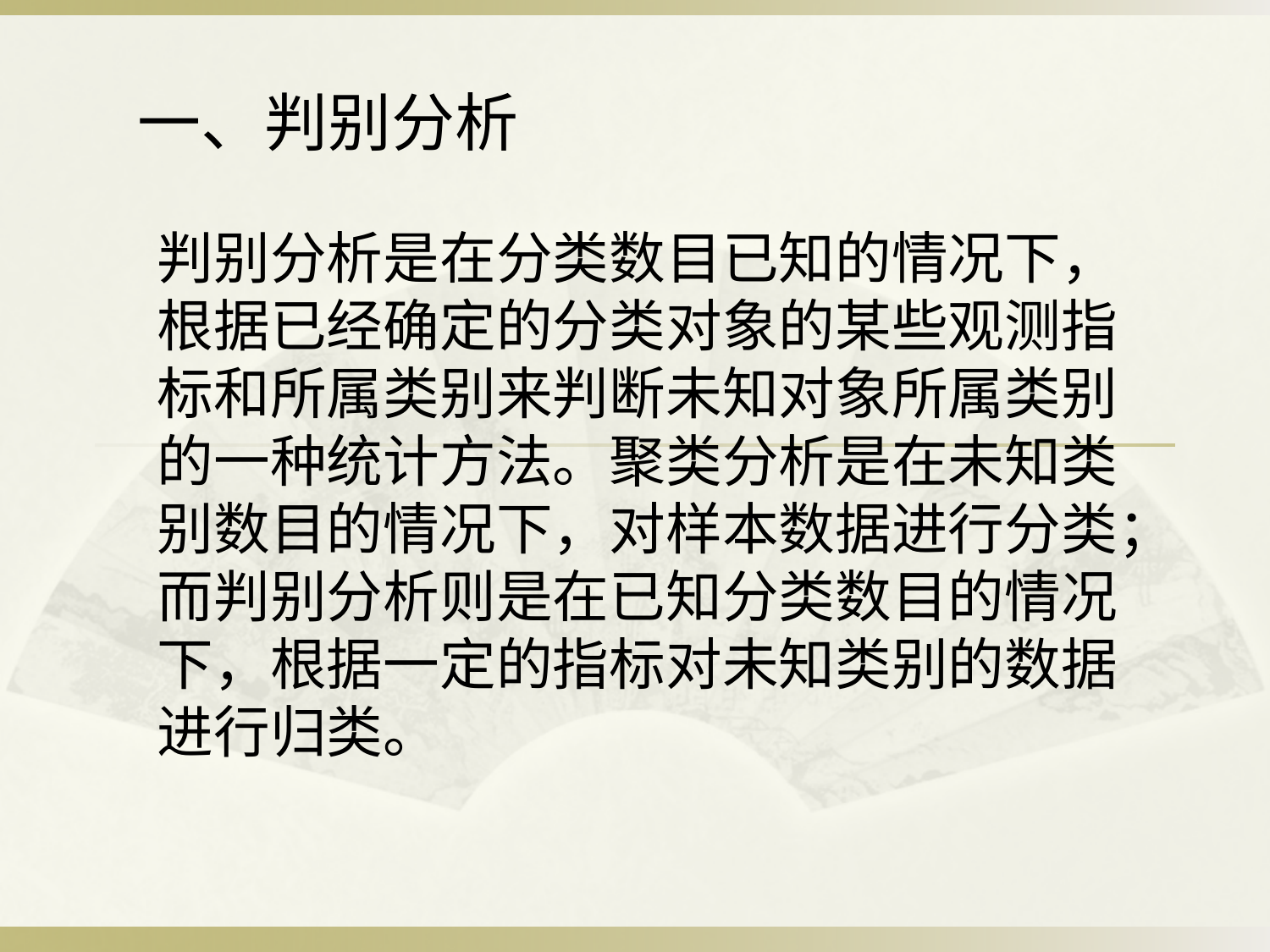

一、判别分析
判别分析是在分类数目已知的情况下，根据已经确定的分类对象的某些观测指标和所属类别来判断未知对象所属类别的一种统计方法。聚类分析是在未知类别数目的情况下，对样本数据进行分类；而判别分析则是在已知分类数目的情况下，根据一定的指标对未知类别的数据进行归类。